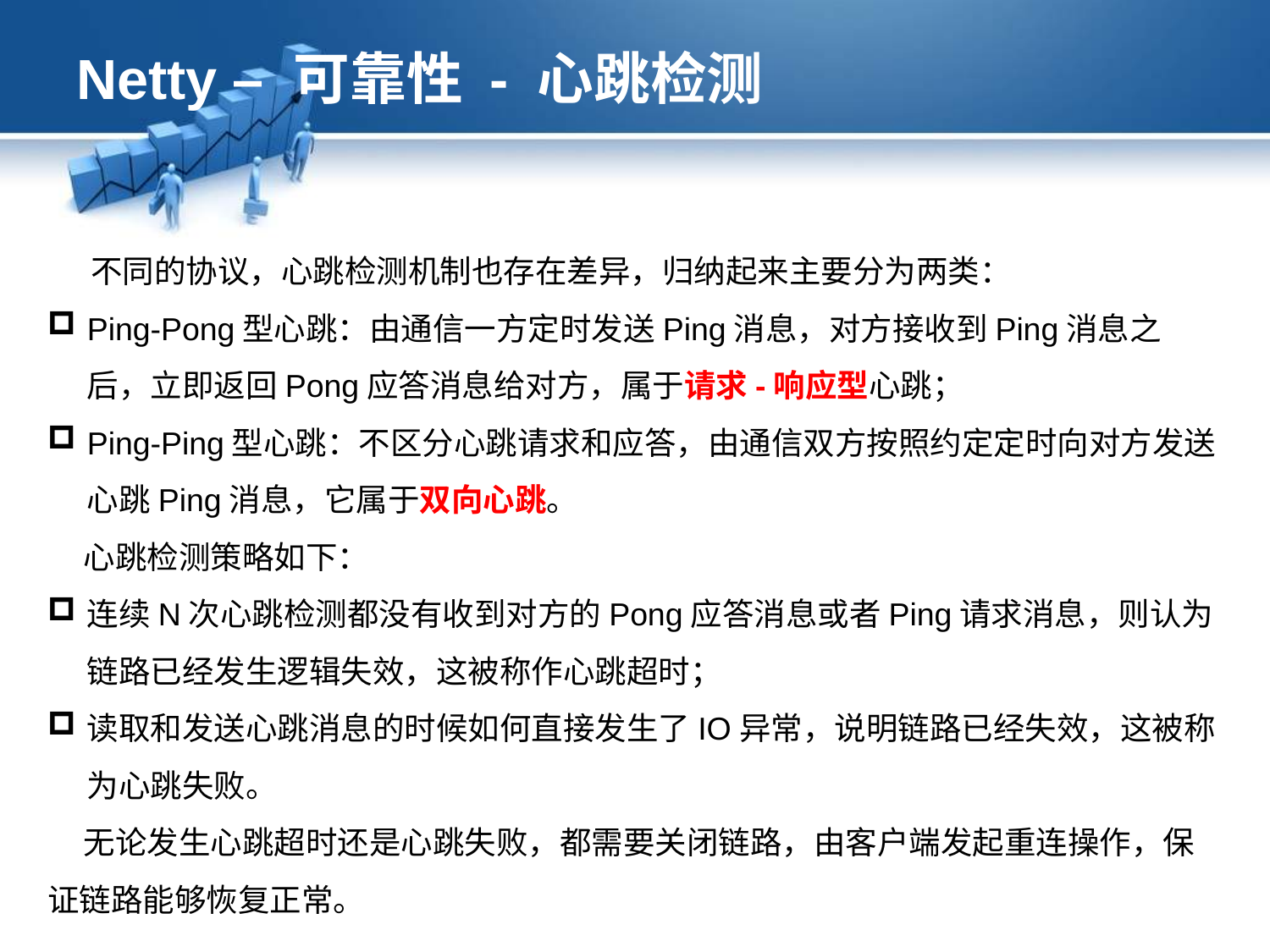

# Netty – 可靠性 - 心跳检测
     不同的协议，心跳检测机制也存在差异，归纳起来主要分为两类：
Ping-Pong型心跳：由通信一方定时发送Ping消息，对方接收到Ping消息之后，立即返回Pong应答消息给对方，属于请求-响应型心跳；
Ping-Ping型心跳：不区分心跳请求和应答，由通信双方按照约定定时向对方发送心跳Ping消息，它属于双向心跳。
    心跳检测策略如下：
连续N次心跳检测都没有收到对方的Pong应答消息或者Ping请求消息，则认为链路已经发生逻辑失效，这被称作心跳超时；
读取和发送心跳消息的时候如何直接发生了IO异常，说明链路已经失效，这被称为心跳失败。
    无论发生心跳超时还是心跳失败，都需要关闭链路，由客户端发起重连操作，保证链路能够恢复正常。